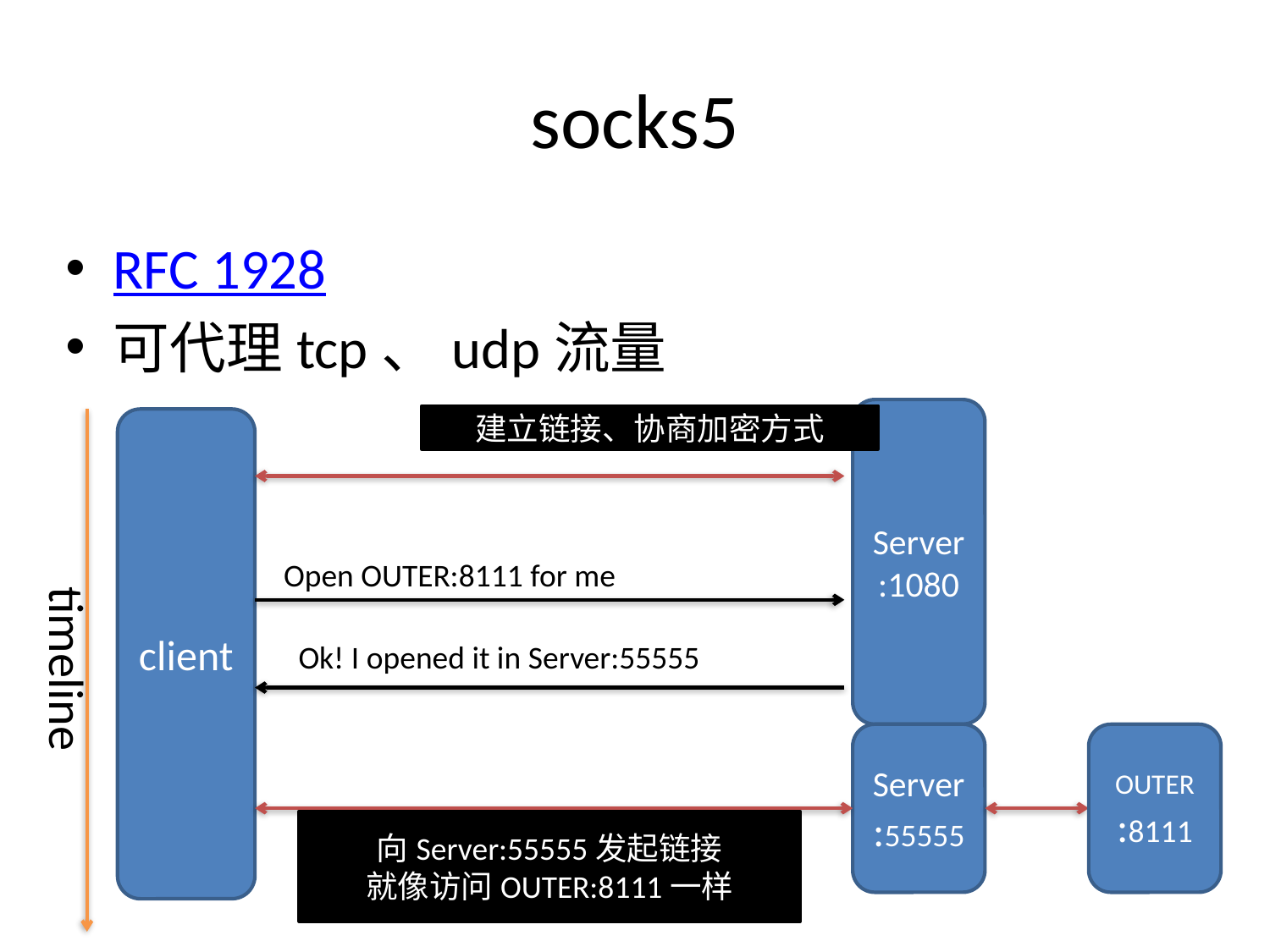

# socks5
RFC 1928
可代理tcp、udp流量

Server
:1080
建立链接、协商加密方式
client
Open OUTER:8111 for me
timeline
Ok! I opened it in Server:55555
Server
:55555
OUTER
:8111
向Server:55555发起链接
就像访问OUTER:8111一样